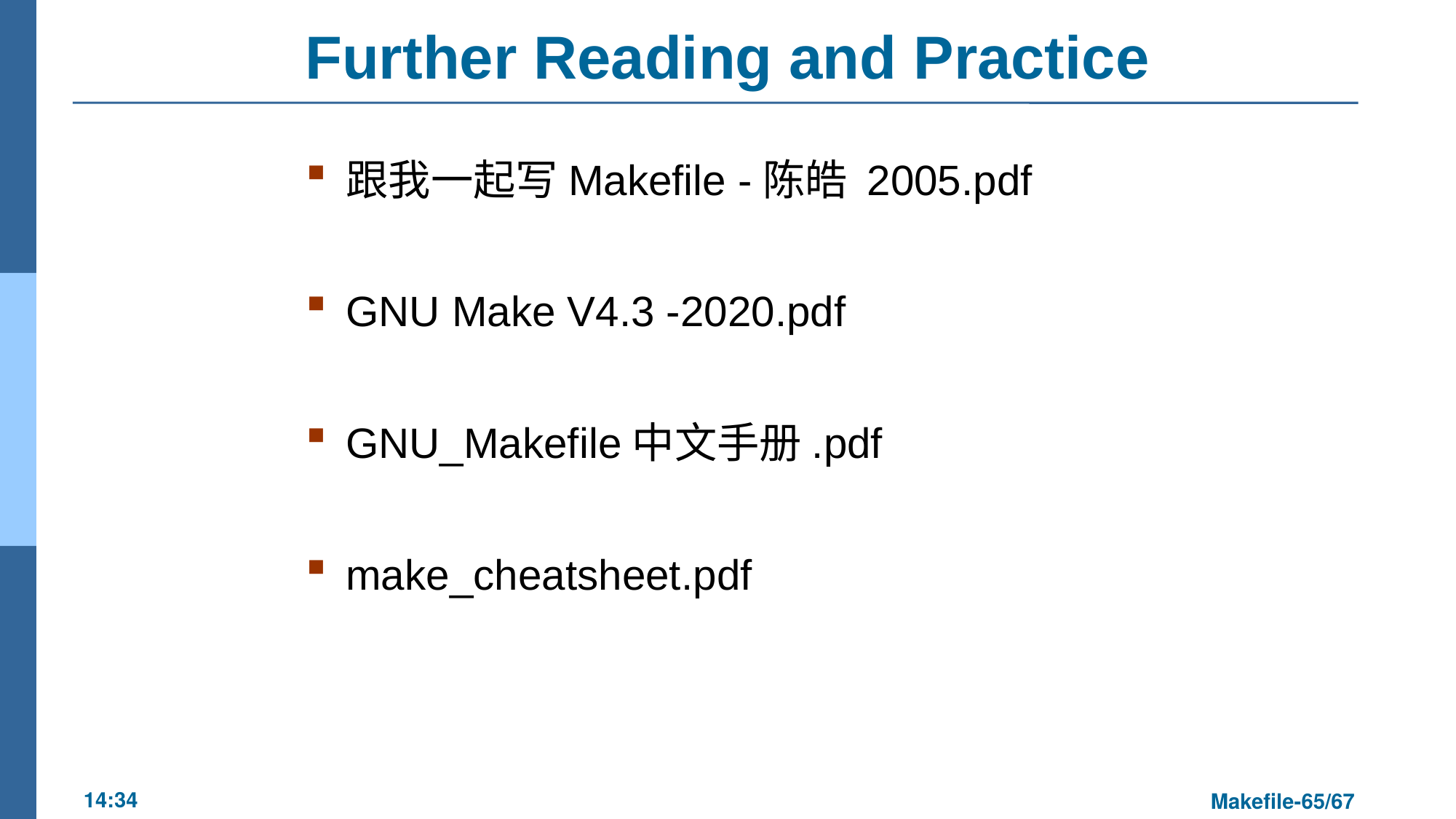

# Further Reading and Practice
跟我一起写Makefile -陈皓 2005.pdf

GNU Make V4.3 -2020.pdf

GNU_Makefile中文手册.pdf

make_cheatsheet.pdf